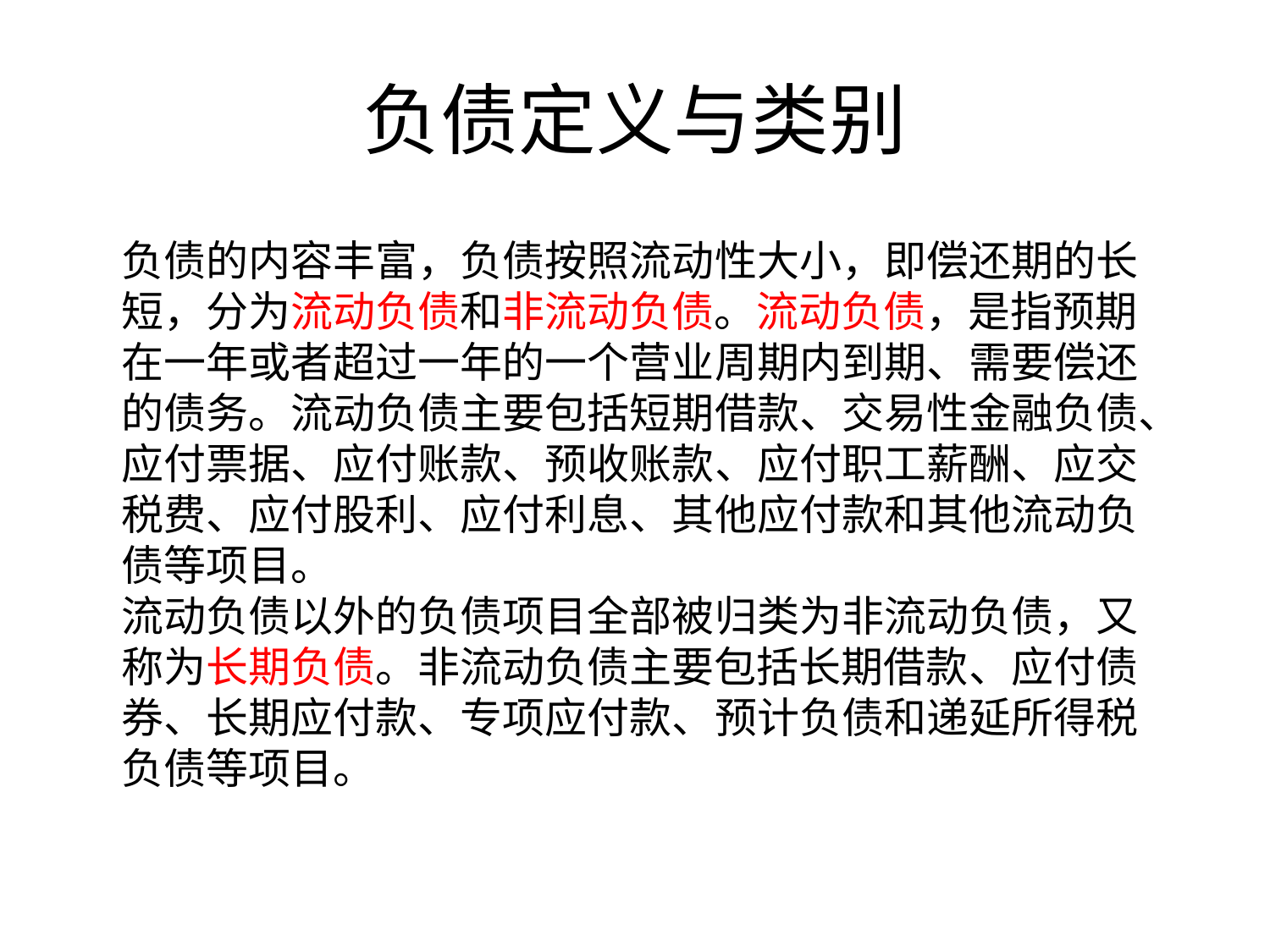

# 负债定义与类别
负债的内容丰富，负债按照流动性大小，即偿还期的长短，分为流动负债和非流动负债。流动负债，是指预期在一年或者超过一年的一个营业周期内到期、需要偿还的债务。流动负债主要包括短期借款、交易性金融负债、应付票据、应付账款、预收账款、应付职工薪酬、应交税费、应付股利、应付利息、其他应付款和其他流动负债等项目。
流动负债以外的负债项目全部被归类为非流动负债，又称为长期负债。非流动负债主要包括长期借款、应付债券、长期应付款、专项应付款、预计负债和递延所得税负债等项目。